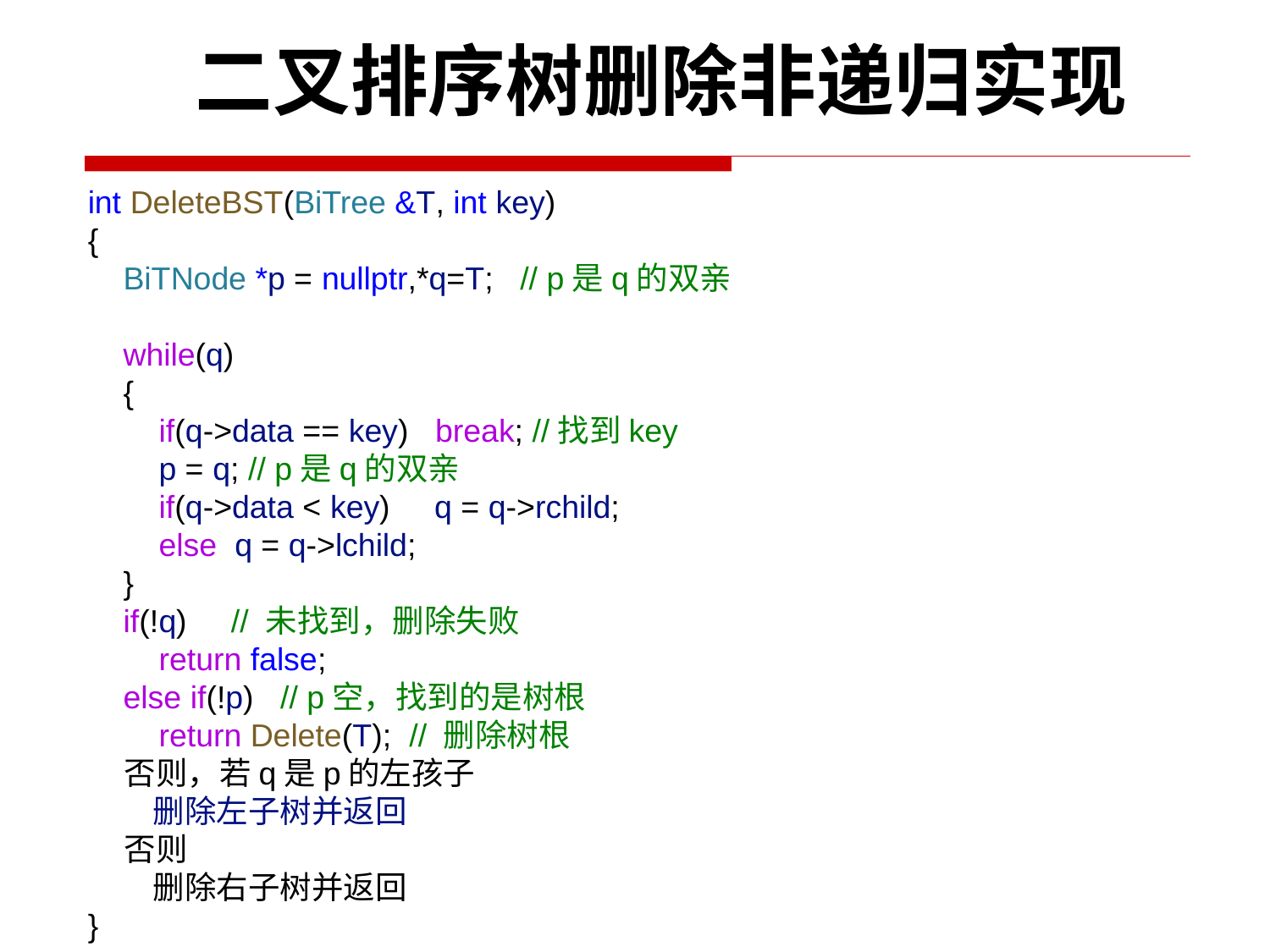

二叉排序树删除非递归实现
int DeleteBST(BiTree &T, int key)
{
    BiTNode *p = nullptr,*q=T;   // p是q的双亲
    while(q)
    {
        if(q->data == key)   break; //找到key
        p = q; // p是q的双亲
        if(q->data < key)     q = q->rchild;
        else  q = q->lchild;
    }
    if(!q)     // 未找到，删除失败
        return false;
    else if(!p)   // p空，找到的是树根
        return Delete(T);  // 删除树根
    否则，若q是p的左孩子
        删除左子树并返回
    否则
        删除右子树并返回
}